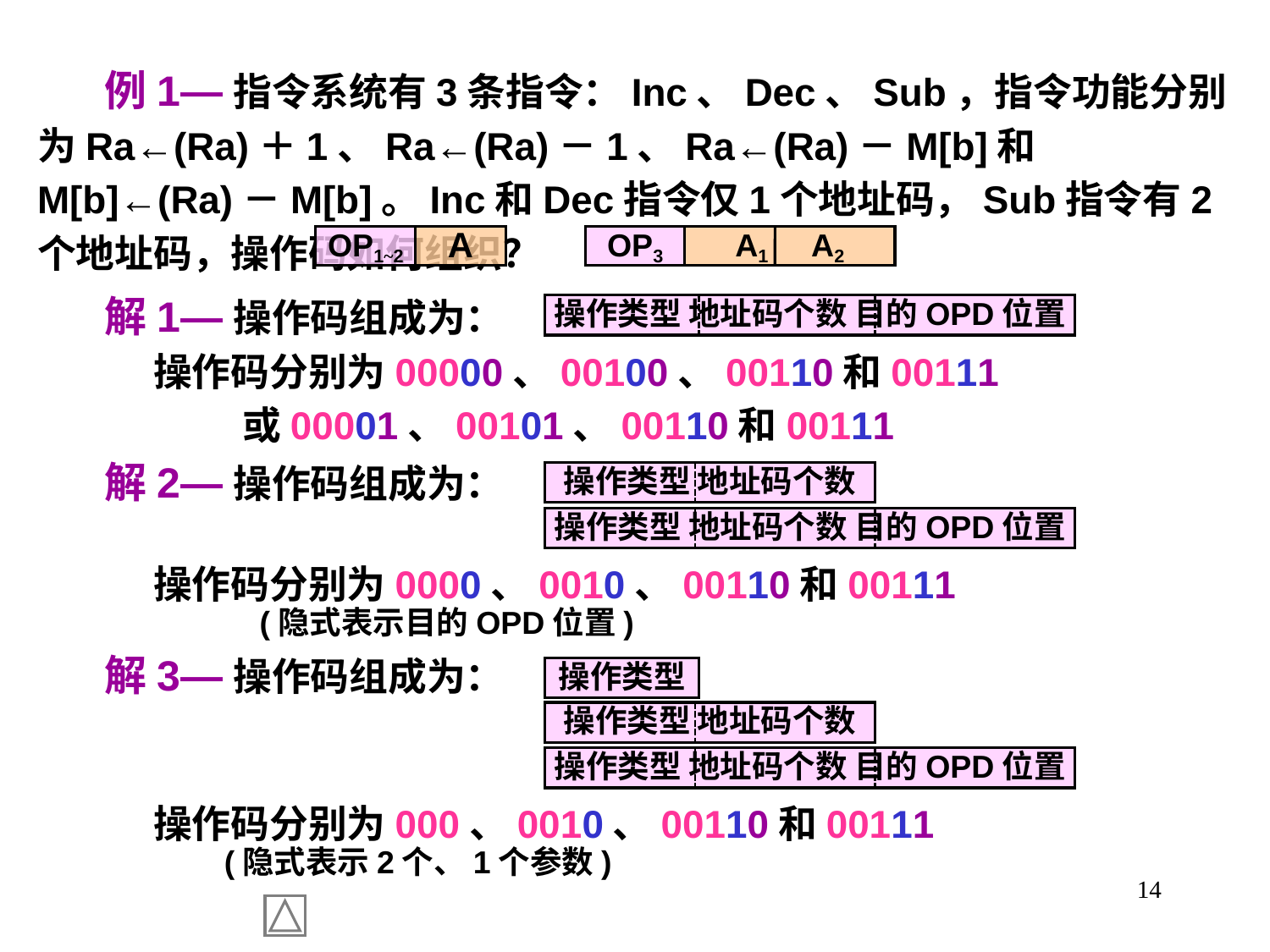

例1—指令系统有3条指令：Inc、Dec、Sub，指令功能分别为Ra←(Ra)＋1、Ra←(Ra)－1、Ra←(Ra)－M[b]和M[b]←(Ra)－M[b]。Inc和Dec指令仅1个地址码，Sub指令有2个地址码，操作码如何组织？
OP1~2
A1     A2

A
OP3
      解1—操作码组成为：
            操作码分别为00000、00100、00110和00111
                      或00001、00101、00110和00111
操作类型 地址码个数 目的OPD位置
      解2—操作码组成为：

            操作码分别为0000、0010、00110和00111
                         (隐式表示目的OPD位置)
操作类型 地址码个数
操作类型 地址码个数 目的OPD位置
      解3—操作码组成为：

            操作码分别为000、0010、00110和00111
                     (隐式表示2个、1个参数)
操作类型
操作类型 地址码个数
操作类型 地址码个数 目的OPD位置
14